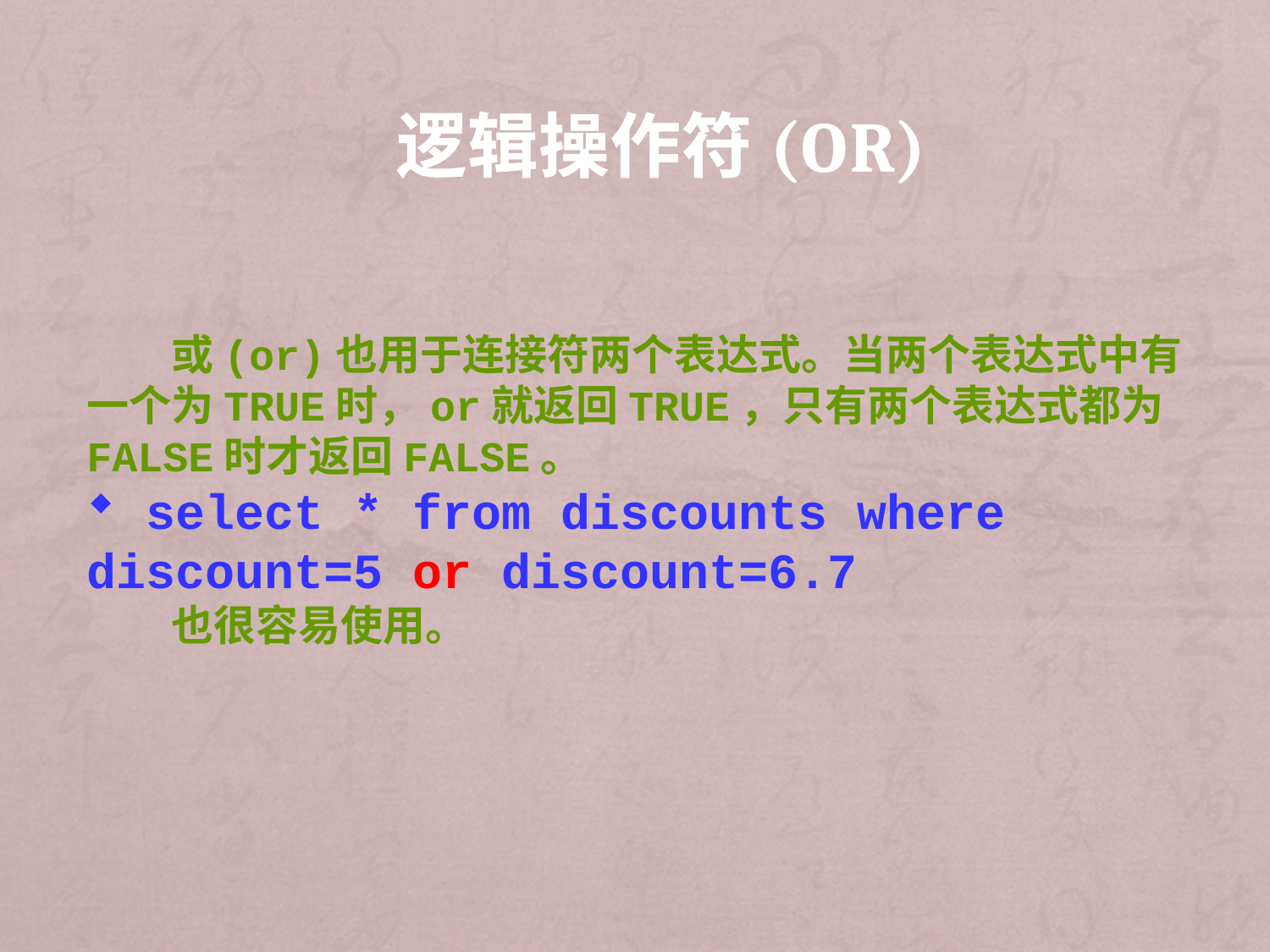

# 逻辑操作符(or)
　　或(or)也用于连接符两个表达式。当两个表达式中有一个为TRUE时，or就返回TRUE，只有两个表达式都为FALSE时才返回FALSE。
 select * from discounts where discount=5 or discount=6.7
　　也很容易使用。